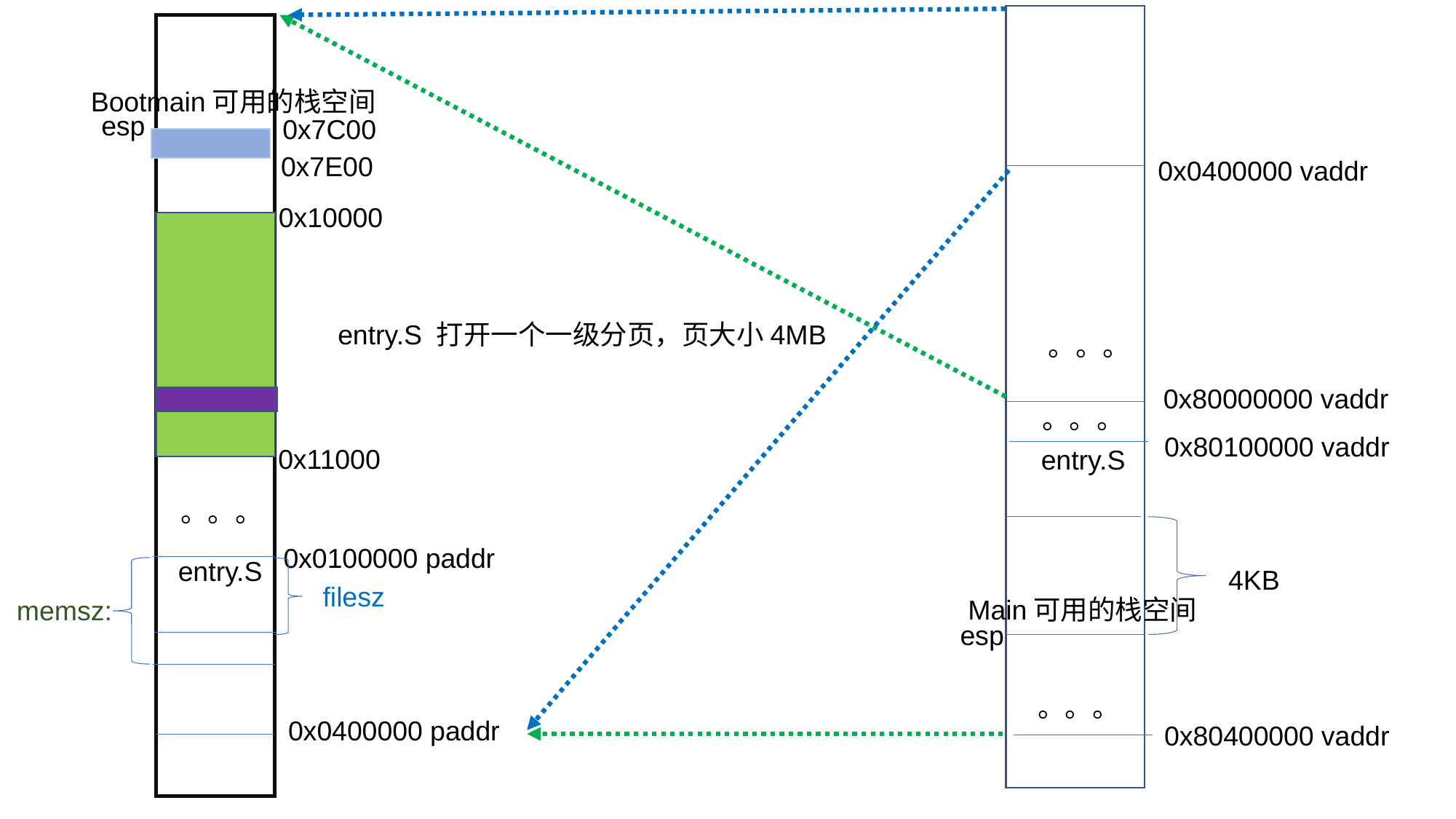

Bootmain可用的栈空间
esp
0x7C00

0x7E00
0x0400000 vaddr
0x10000

entry.S 打开一个一级分页，页大小4MB
。。。
0x80000000 vaddr

。。。
0x80100000 vaddr
0x11000
entry.S
。。。

0x0100000 paddr
entry.S

4KB

filesz
Main可用的栈空间
memsz:
esp
。。。
0x0400000 paddr
0x80400000 vaddr